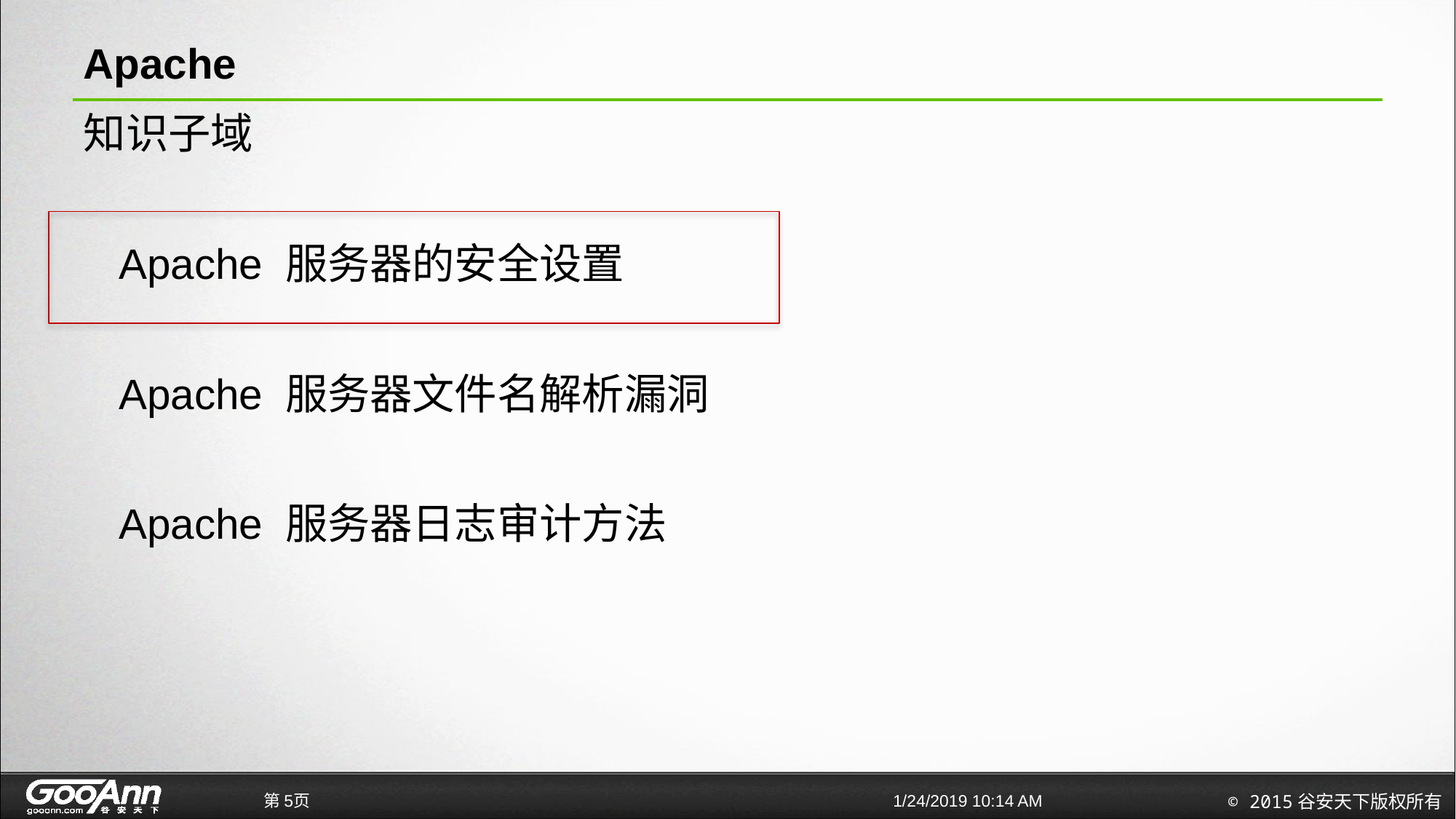

# Apache
知识子域

   Apache 服务器的安全设置

   Apache 服务器文件名解析漏洞

   Apache 服务器日志审计方法